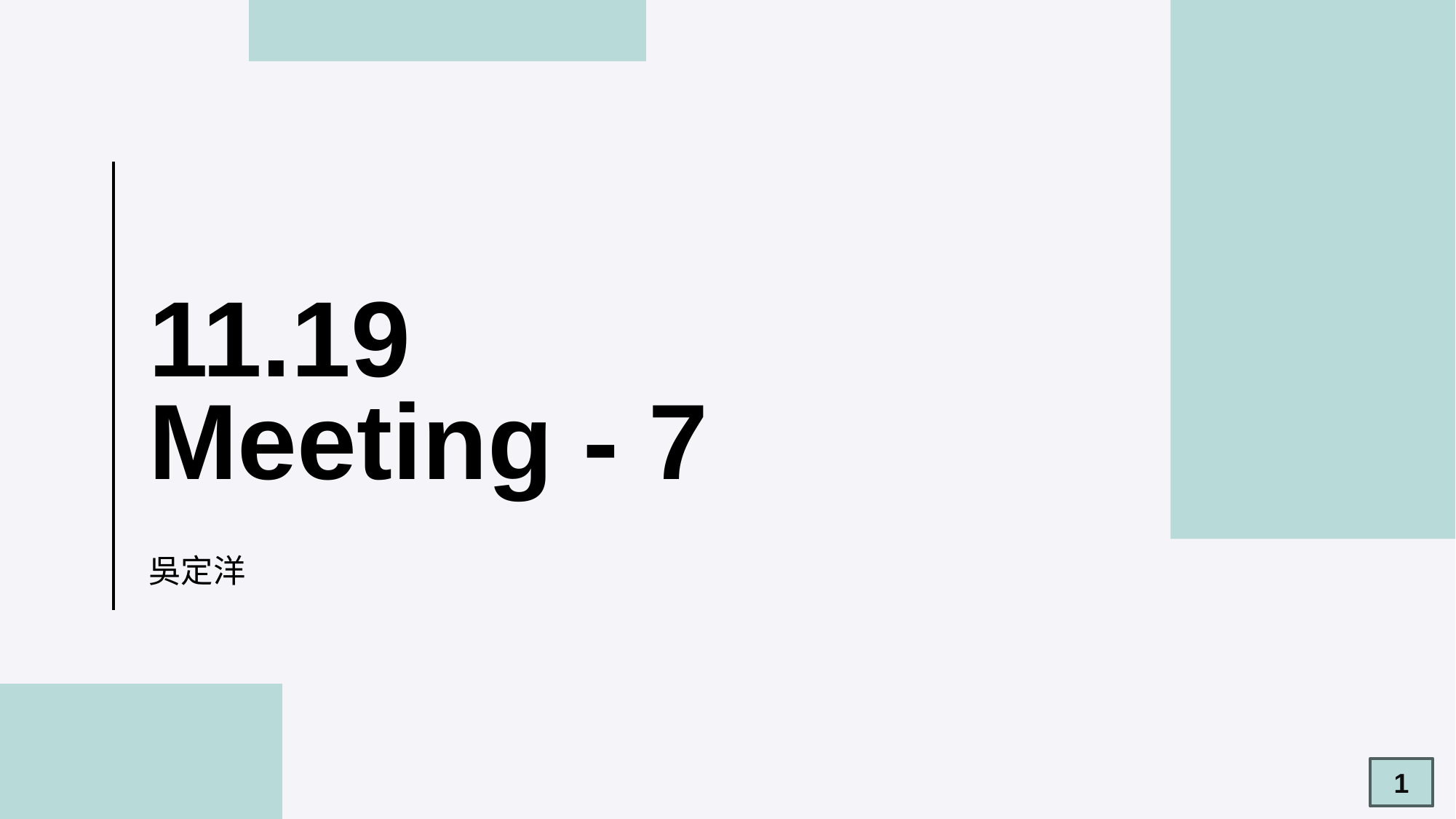

# 11.19 Meeting - 7
吳定洋

1